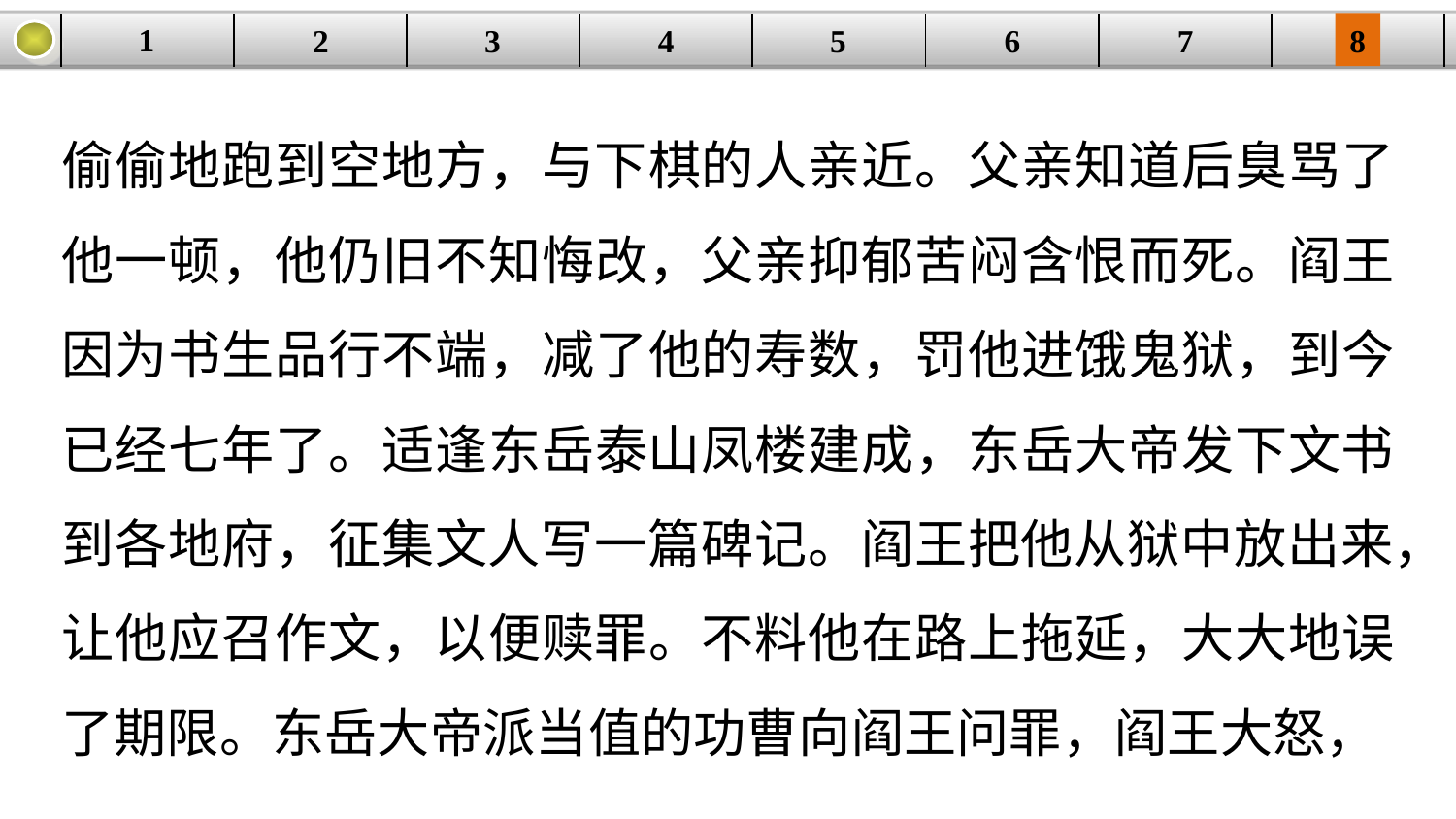

1
3
4
5
6
8
2
|  |  |  |  |  |  |  |  |
| --- | --- | --- | --- | --- | --- | --- | --- |
7

偷偷地跑到空地方，与下棋的人亲近。父亲知道后臭骂了他一顿，他仍旧不知悔改，父亲抑郁苦闷含恨而死。阎王因为书生品行不端，减了他的寿数，罚他进饿鬼狱，到今已经七年了。适逢东岳泰山凤楼建成，东岳大帝发下文书到各地府，征集文人写一篇碑记。阎王把他从狱中放出来，让他应召作文，以便赎罪。不料他在路上拖延，大大地误了期限。东岳大帝派当值的功曹向阎王问罪，阎王大怒，